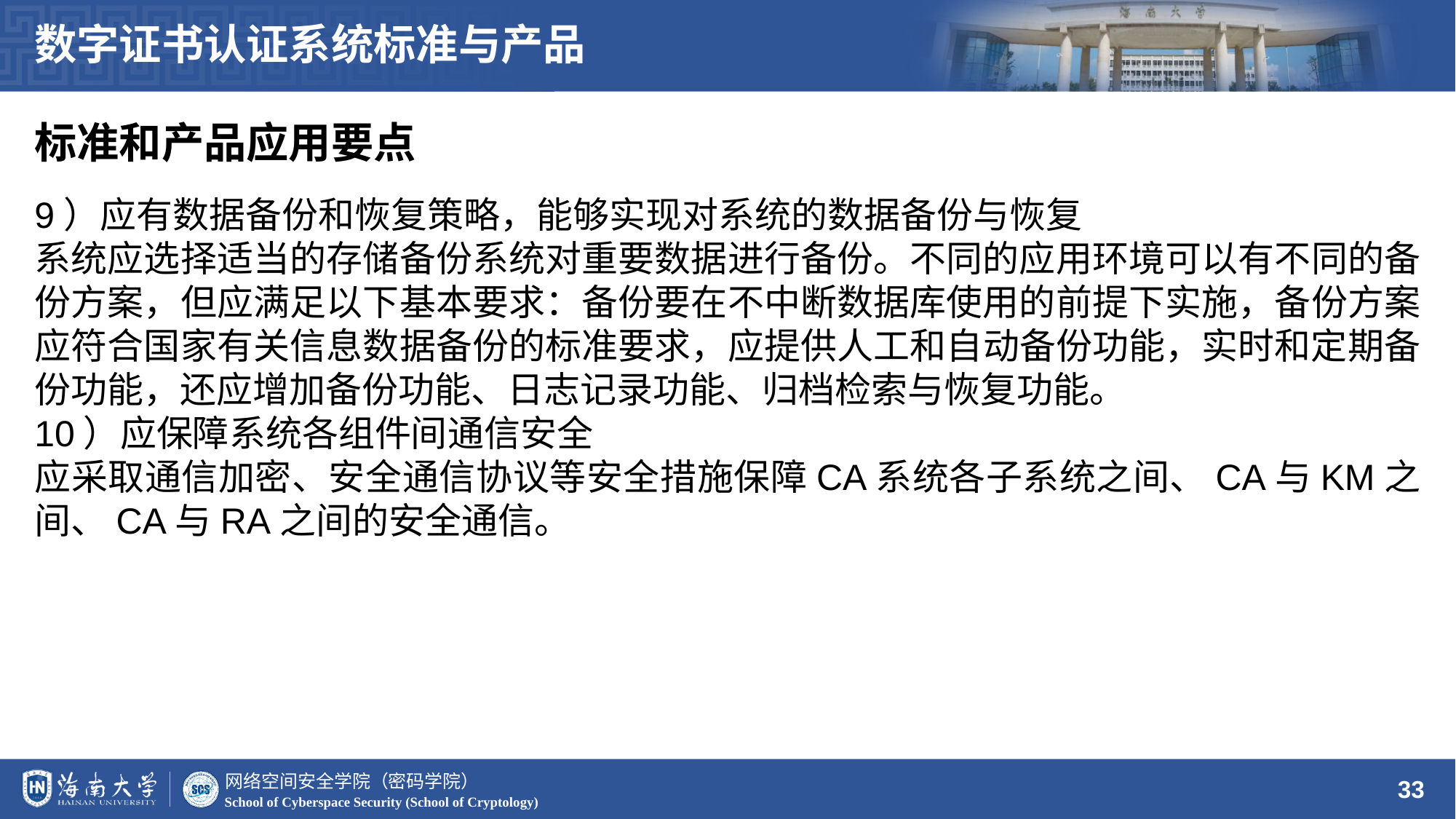

数字证书认证系统标准与产品
标准和产品应用要点
9）应有数据备份和恢复策略，能够实现对系统的数据备份与恢复
系统应选择适当的存储备份系统对重要数据进行备份。不同的应用环境可以有不同的备份方案，但应满足以下基本要求：备份要在不中断数据库使用的前提下实施，备份方案应符合国家有关信息数据备份的标准要求，应提供人工和自动备份功能，实时和定期备份功能，还应增加备份功能、日志记录功能、归档检索与恢复功能。
10）应保障系统各组件间通信安全
应采取通信加密、安全通信协议等安全措施保障CA系统各子系统之间、CA与KM之间、CA与RA之间的安全通信。
33